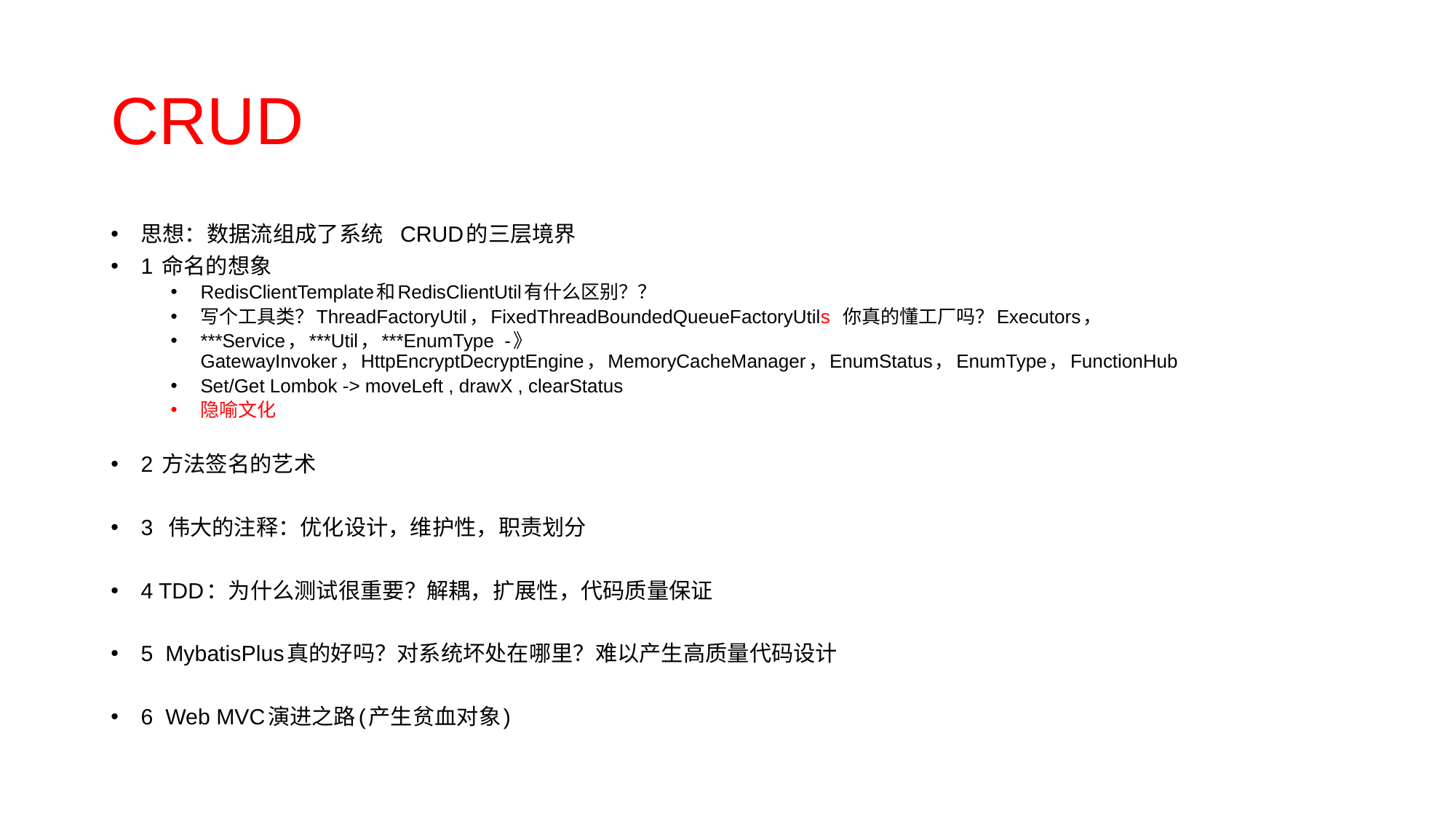

# CRUD
思想：数据流组成了系统   CRUD的三层境界
1 命名的想象
RedisClientTemplate和RedisClientUtil有什么区别？？
写个工具类？ThreadFactoryUtil，FixedThreadBoundedQueueFactoryUtils  你真的懂工厂吗？Executors，
***Service，***Util，***EnumType  -》  GatewayInvoker，HttpEncryptDecryptEngine，MemoryCacheManager，EnumStatus，EnumType，FunctionHub
Set/Get Lombok -> moveLeft , drawX , clearStatus
隐喻文化

2 方法签名的艺术

3  伟大的注释：优化设计，维护性，职责划分

4 TDD：为什么测试很重要？解耦，扩展性，代码质量保证

5  MybatisPlus真的好吗？对系统坏处在哪里？难以产生高质量代码设计

6  Web MVC演进之路(产生贫血对象)